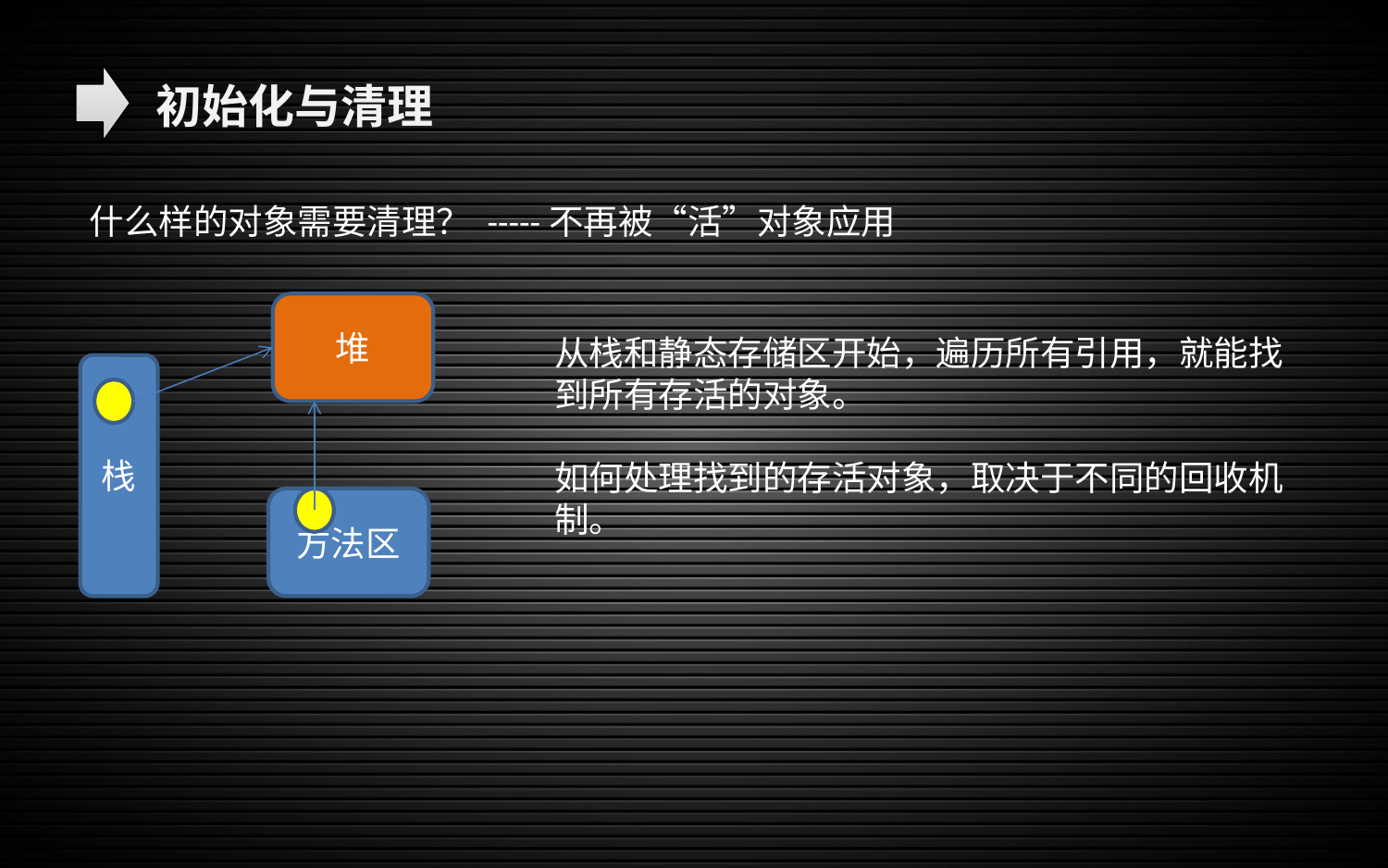

初始化与清理
什么样的对象需要清理？ -----不再被“活”对象应用
堆
从栈和静态存储区开始，遍历所有引用，就能找到所有存活的对象。

如何处理找到的存活对象，取决于不同的回收机制。
栈

方法区